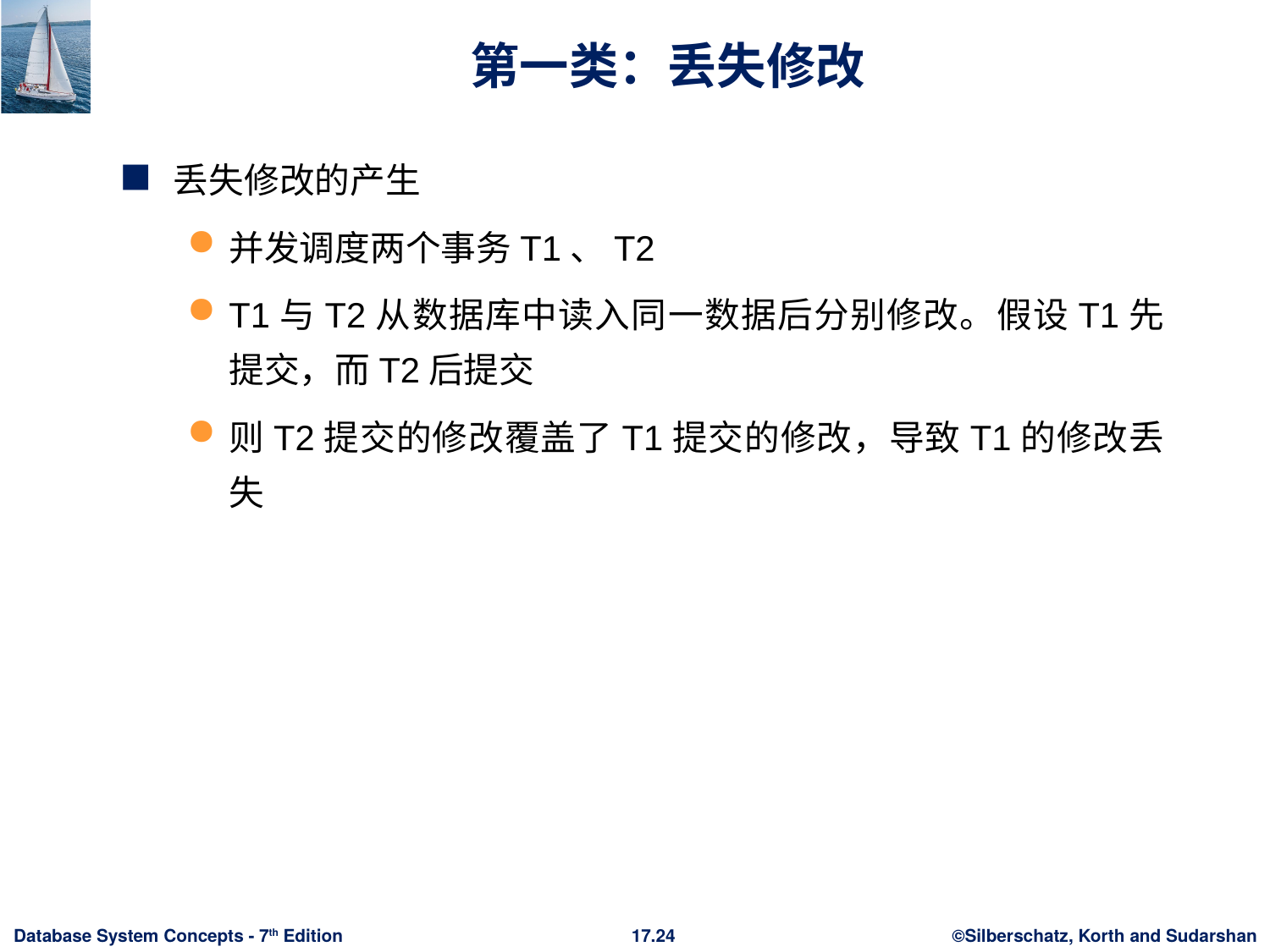

# 第一类：丢失修改
丢失修改的产生
并发调度两个事务T1、T2
T1与T2从数据库中读入同一数据后分别修改。假设T1先提交，而T2后提交
则T2提交的修改覆盖了T1提交的修改，导致T1的修改丢失